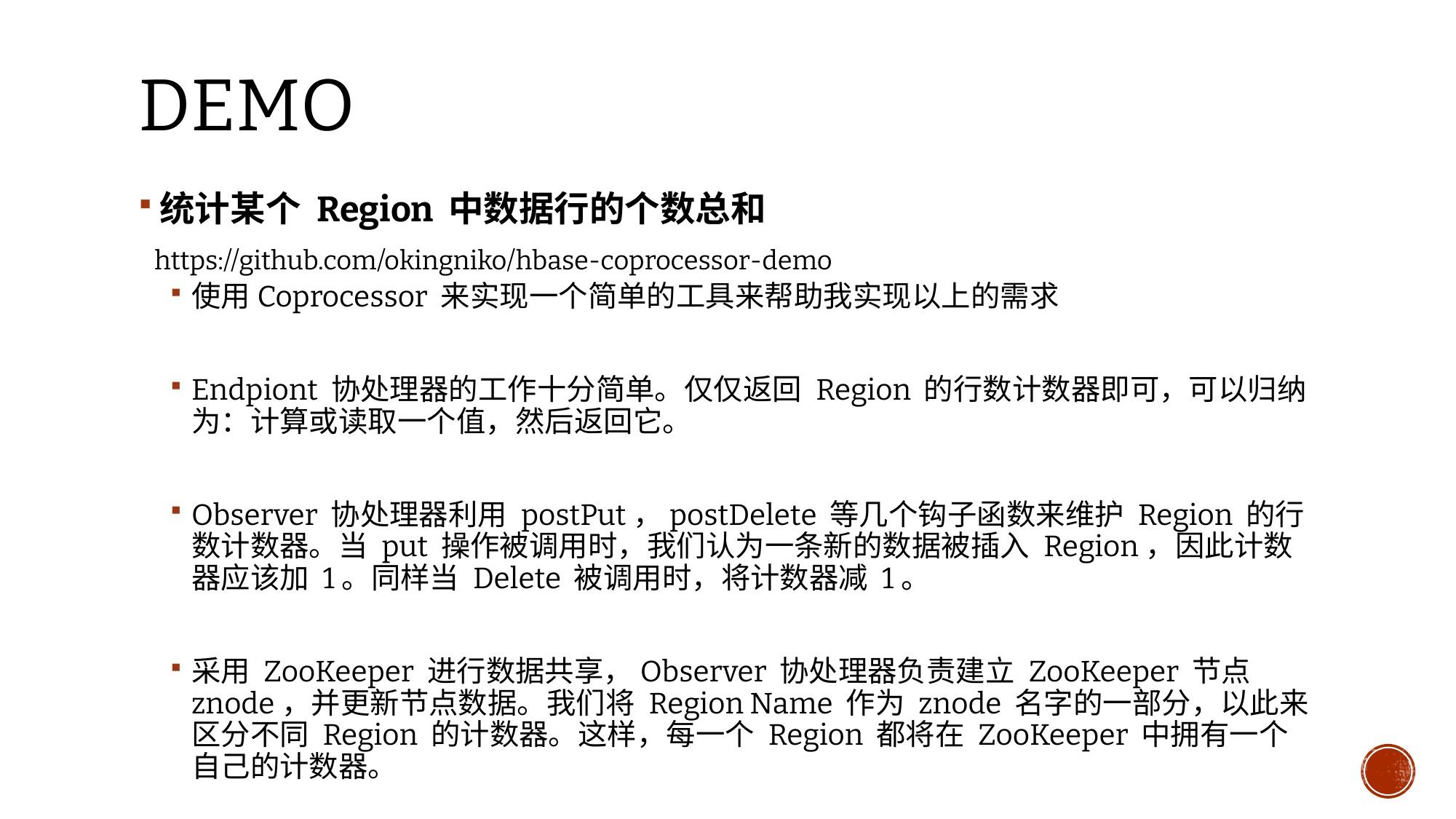

# DEMO
统计某个 Region 中数据行的个数总和
   https://github.com/okingniko/hbase-coprocessor-demo
使用Coprocessor 来实现一个简单的工具来帮助我实现以上的需求

Endpiont 协处理器的工作十分简单。仅仅返回 Region 的行数计数器即可，可以归纳为：计算或读取一个值，然后返回它。

Observer 协处理器利用 postPut，postDelete 等几个钩子函数来维护 Region 的行数计数器。当 put 操作被调用时，我们认为一条新的数据被插入 Region，因此计数器应该加 1。同样当 Delete 被调用时，将计数器减 1。

采用 ZooKeeper 进行数据共享，Observer 协处理器负责建立 ZooKeeper 节点 znode，并更新节点数据。我们将 Region Name 作为 znode 名字的一部分，以此来区分不同 Region 的计数器。这样，每一个 Region 都将在 ZooKeeper 中拥有一个自己的计数器。